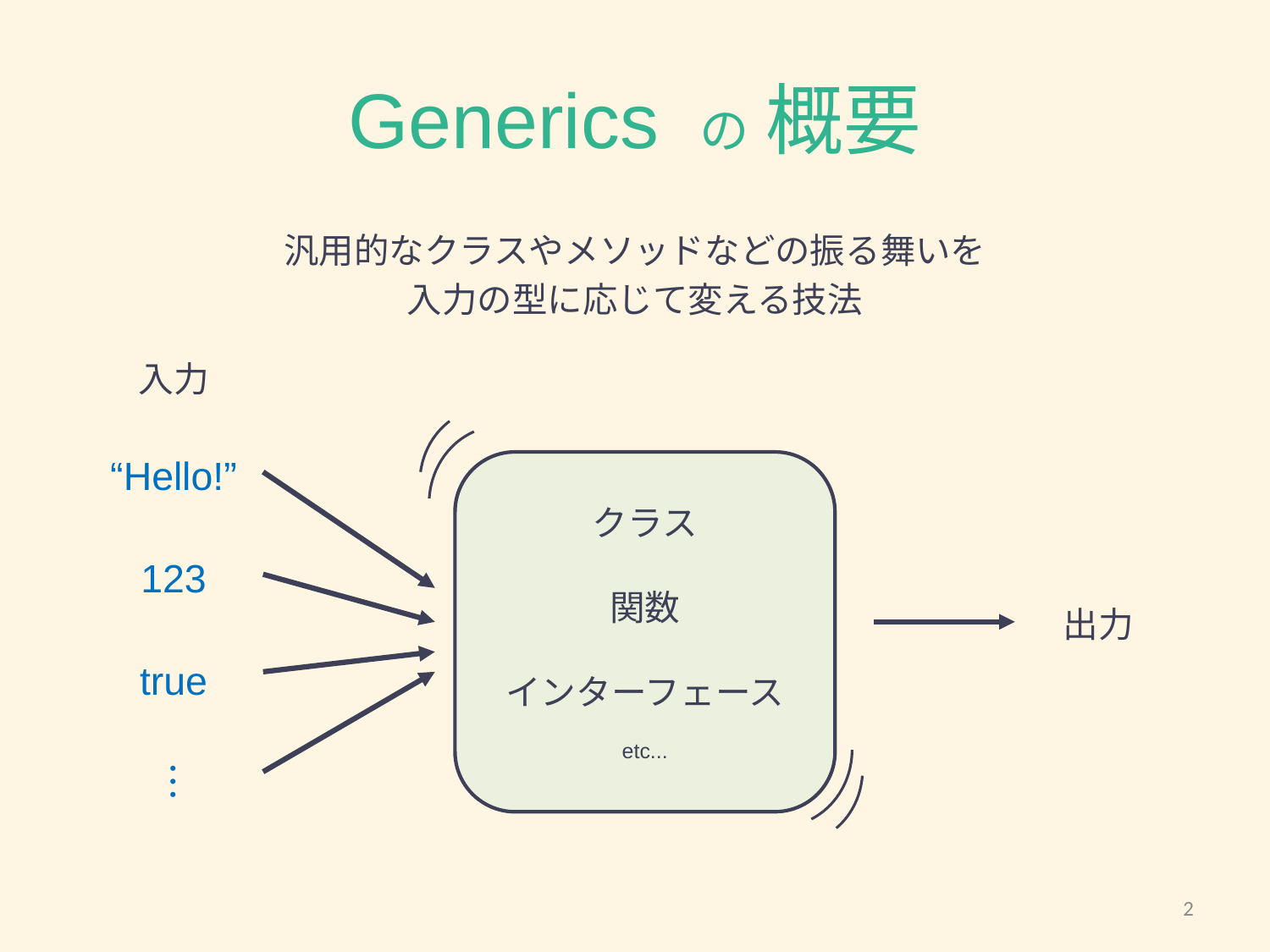

# Generics の 概要
汎用的なクラスやメソッドなどの振る舞いを
入力の型に応じて変える技法
入力

“Hello!”
123
true
︙
クラス
関数
インターフェース
etc...
出力

2